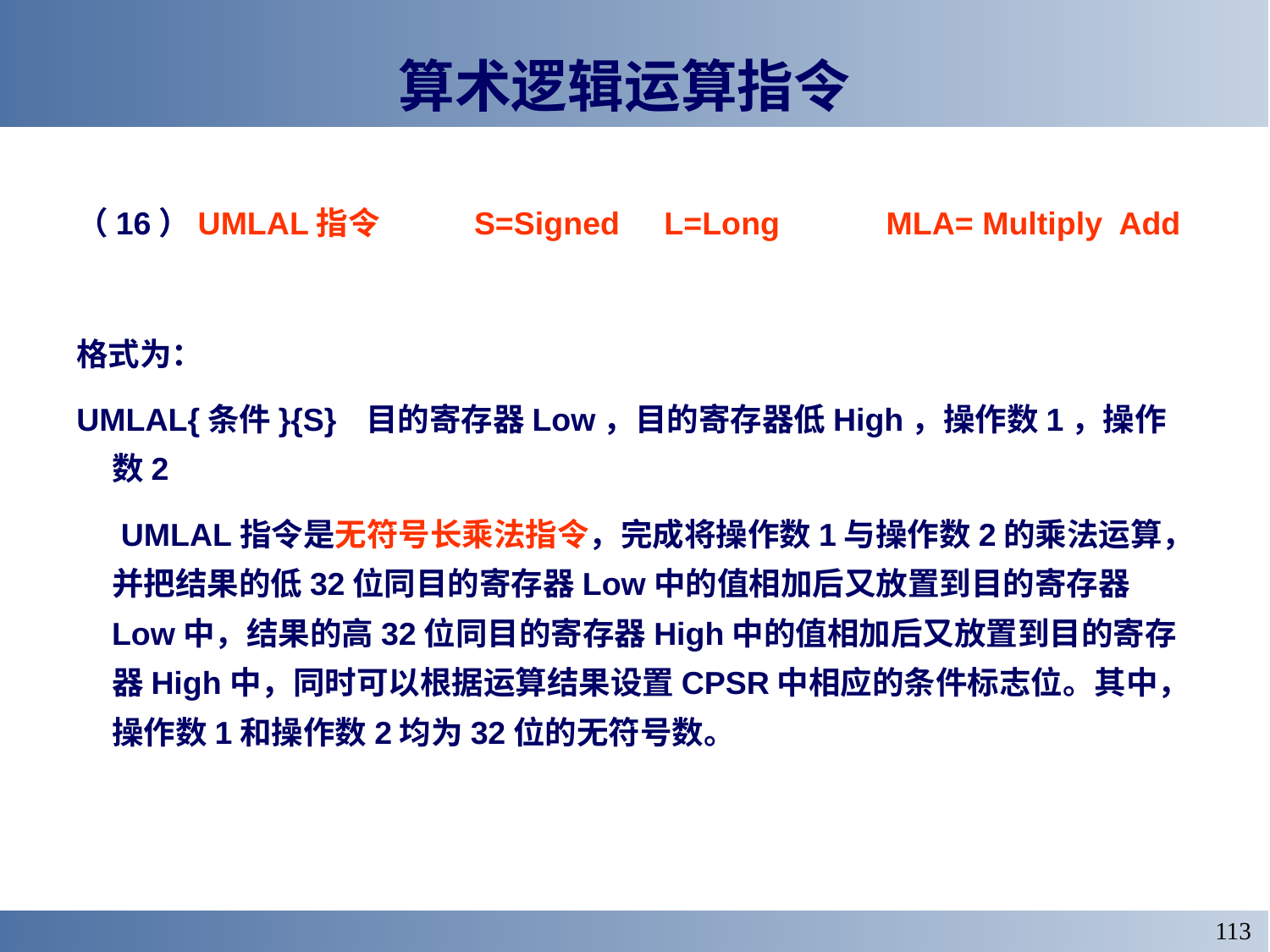

# 算术逻辑运算指令
（16）UMLAL指令            S=Signed     L=Long            MLA= Multiply  Add

格式为：
UMLAL{条件}{S}	目的寄存器Low，目的寄存器低High，操作数1，操作数2
     UMLAL指令是无符号长乘法指令，完成将操作数1与操作数2的乘法运算，并把结果的低32位同目的寄存器Low中的值相加后又放置到目的寄存器Low中，结果的高32位同目的寄存器High中的值相加后又放置到目的寄存器High中，同时可以根据运算结果设置CPSR中相应的条件标志位。其中，操作数1和操作数2均为32位的无符号数。